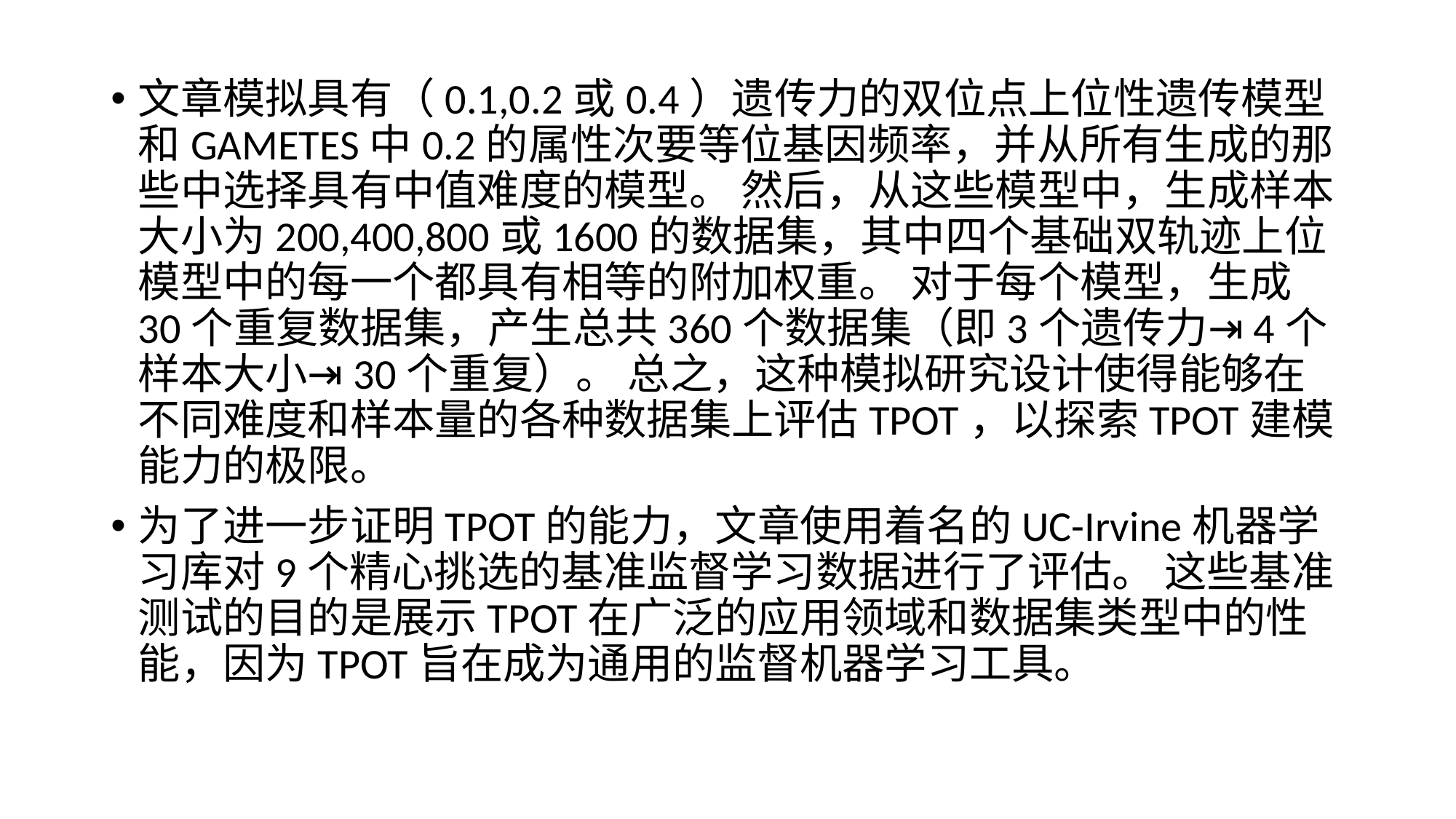

文章模拟具有（0.1,0.2或0.4）遗传力的双位点上位性遗传模型和GAMETES中0.2的属性次要等位基因频率，并从所有生成的那些中选择具有中值难度的模型。 然后，从这些模型中，生成样本大小为200,400,800或1600的数据集，其中四个基础双轨迹上位模型中的每一个都具有相等的附加权重。 对于每个模型，生成30个重复数据集，产生总共360个数据集（即3个遗传力⇥4个样本大小⇥30个重复）。 总之，这种模拟研究设计使得能够在不同难度和样本量的各种数据集上评估TPOT，以探索TPOT建模能力的极限。
为了进一步证明TPOT的能力，文章使用着名的UC-Irvine机器学习库对9个精心挑选的基准监督学习数据进行了评估。 这些基准测试的目的是展示TPOT在广泛的应用领域和数据集类型中的性能，因为TPOT旨在成为通用的监督机器学习工具。